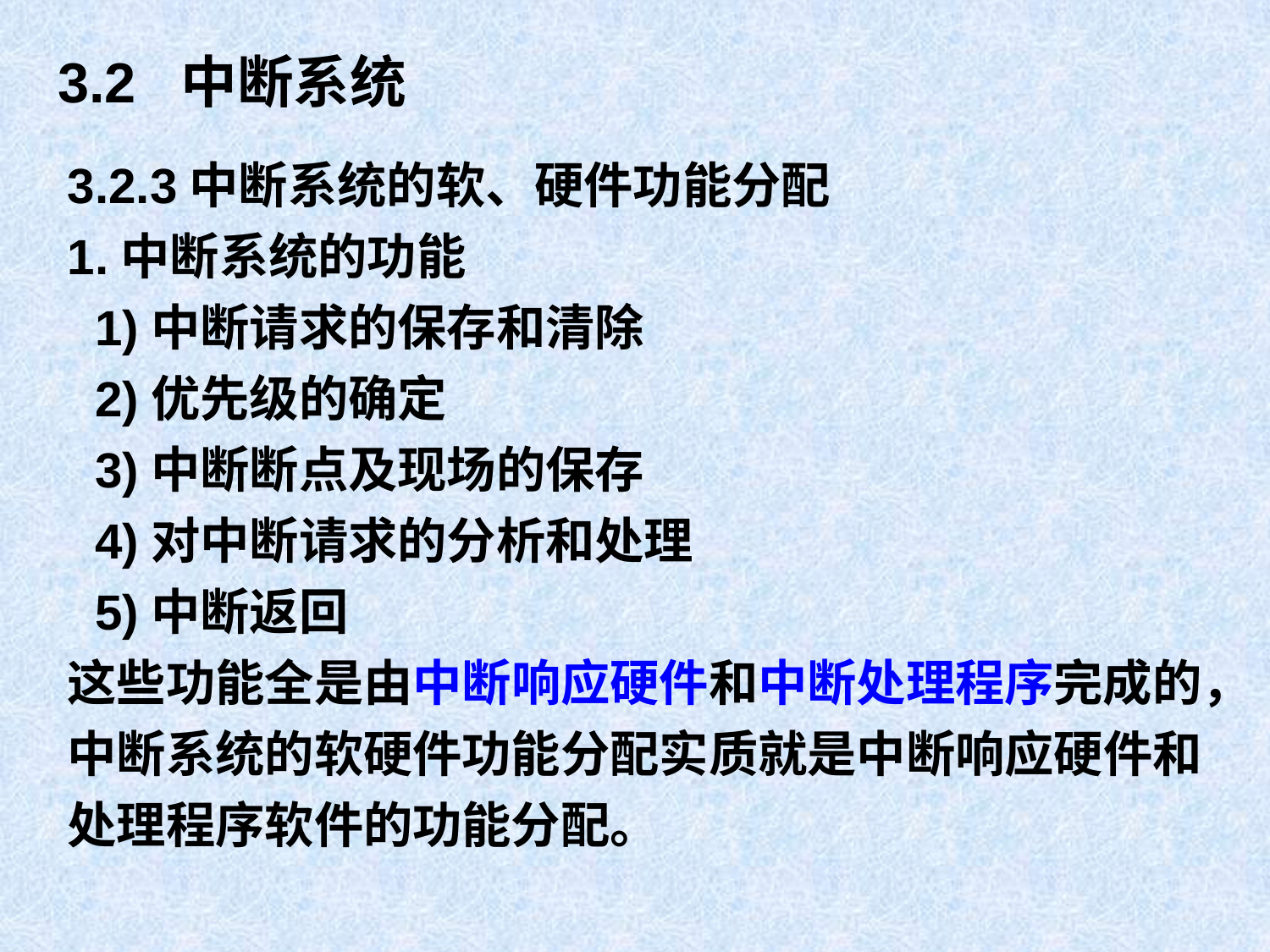

# 3.2  中断系统
3.2.3中断系统的软、硬件功能分配
1.中断系统的功能
  1)中断请求的保存和清除
  2)优先级的确定
  3)中断断点及现场的保存
  4)对中断请求的分析和处理
  5)中断返回
这些功能全是由中断响应硬件和中断处理程序完成的，中断系统的软硬件功能分配实质就是中断响应硬件和处理程序软件的功能分配。